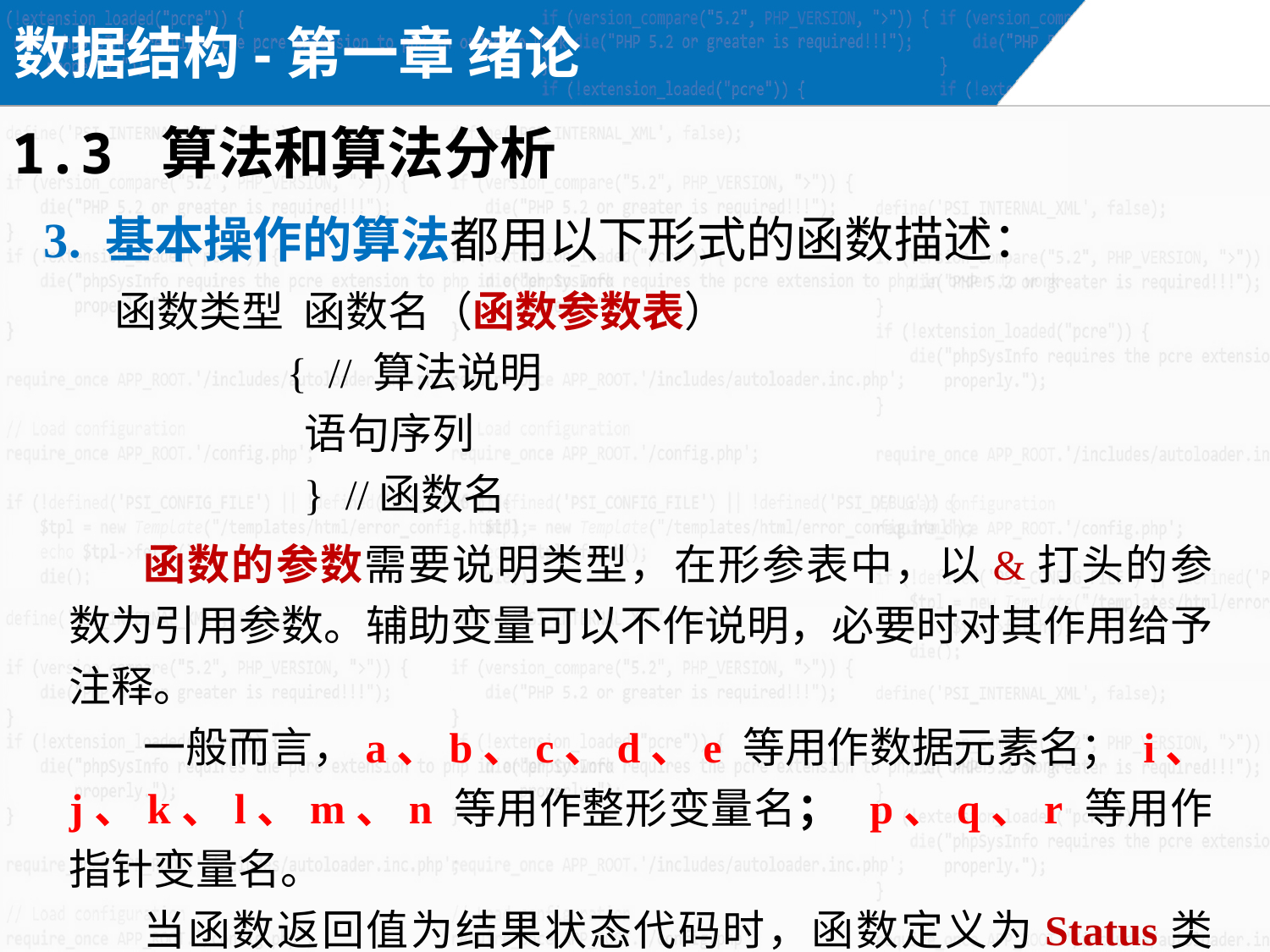

数据结构-第一章 绪论
1.3 算法和算法分析
3. 基本操作的算法都用以下形式的函数描述：
函数类型  函数名（函数参数表）
                 {  // 算法说明
                    语句序列
　　　　 }  //函数名
函数的参数需要说明类型，在形参表中，以&打头的参数为引用参数。辅助变量可以不作说明，必要时对其作用给予注释。
一般而言，a、b、c、d、e 等用作数据元素名； i、j、k、l、m、n 等用作整形变量名；  p、q、r 等用作指针变量名。
当函数返回值为结果状态代码时，函数定义为Status类型。